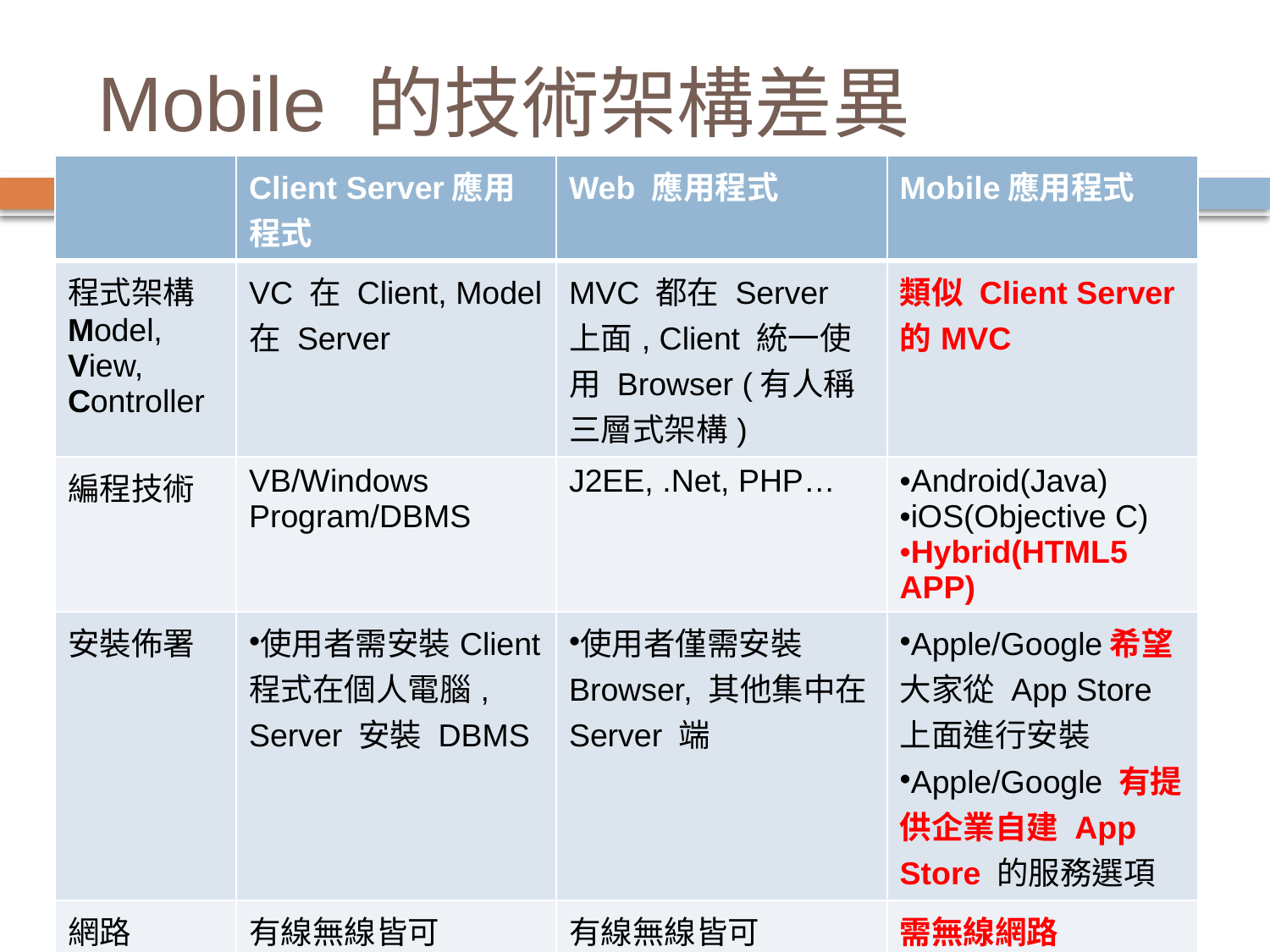

# Mobile 的技術架構差異
|  | Client Server應用程式 | Web 應用程式 | Mobile應用程式 |
| --- | --- | --- | --- |
| 程式架構 Model, View, Controller | VC 在 Client, Model 在 Server | MVC 都在 Server 上面, Client 統一使用 Browser (有人稱三層式架構) | 類似 Client Server 的MVC |
| 編程技術 | VB/Windows Program/DBMS | J2EE, .Net, PHP… | Android(Java) iOS(Objective C) Hybrid(HTML5 APP) |
| 安裝佈署 | 使用者需安裝Client 程式在個人電腦, Server 安裝 DBMS | 使用者僅需安裝 Browser, 其他集中在 Server 端 | Apple/Google希望大家從 App Store上面進行安裝 Apple/Google 有提供企業自建 App Store 的服務選項 |
| 網路 | 有線無線皆可 | 有線無線皆可 | 需無線網路 |
| 通訊協定 | 通常為 ODBC, JDBC… | 與 client 之間走 http Server 與 DB 間走 jdbc或odbc… | Json on http(s) |